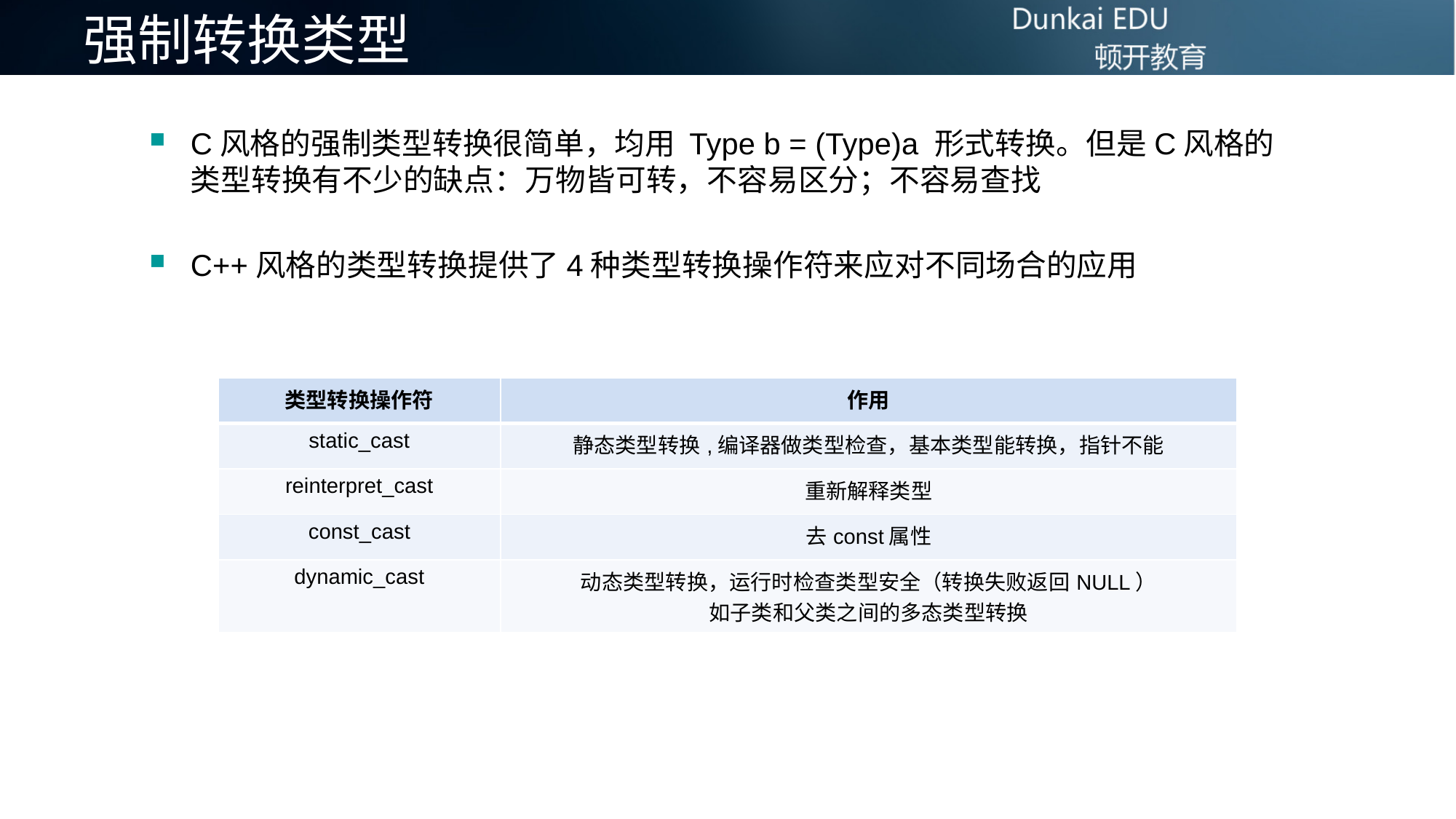

# 强制转换类型
C风格的强制类型转换很简单，均用 Type b = (Type)a 形式转换。但是C风格的类型转换有不少的缺点：万物皆可转，不容易区分；不容易查找

C++风格的类型转换提供了4种类型转换操作符来应对不同场合的应用

| 类型转换操作符 | 作用 |
| --- | --- |
| static\_cast | 静态类型转换,编译器做类型检查，基本类型能转换，指针不能 |
| reinterpret\_cast | 重新解释类型 |
| const\_cast | 去const属性 |
| dynamic\_cast | 动态类型转换，运行时检查类型安全（转换失败返回NULL） 如子类和父类之间的多态类型转换 |